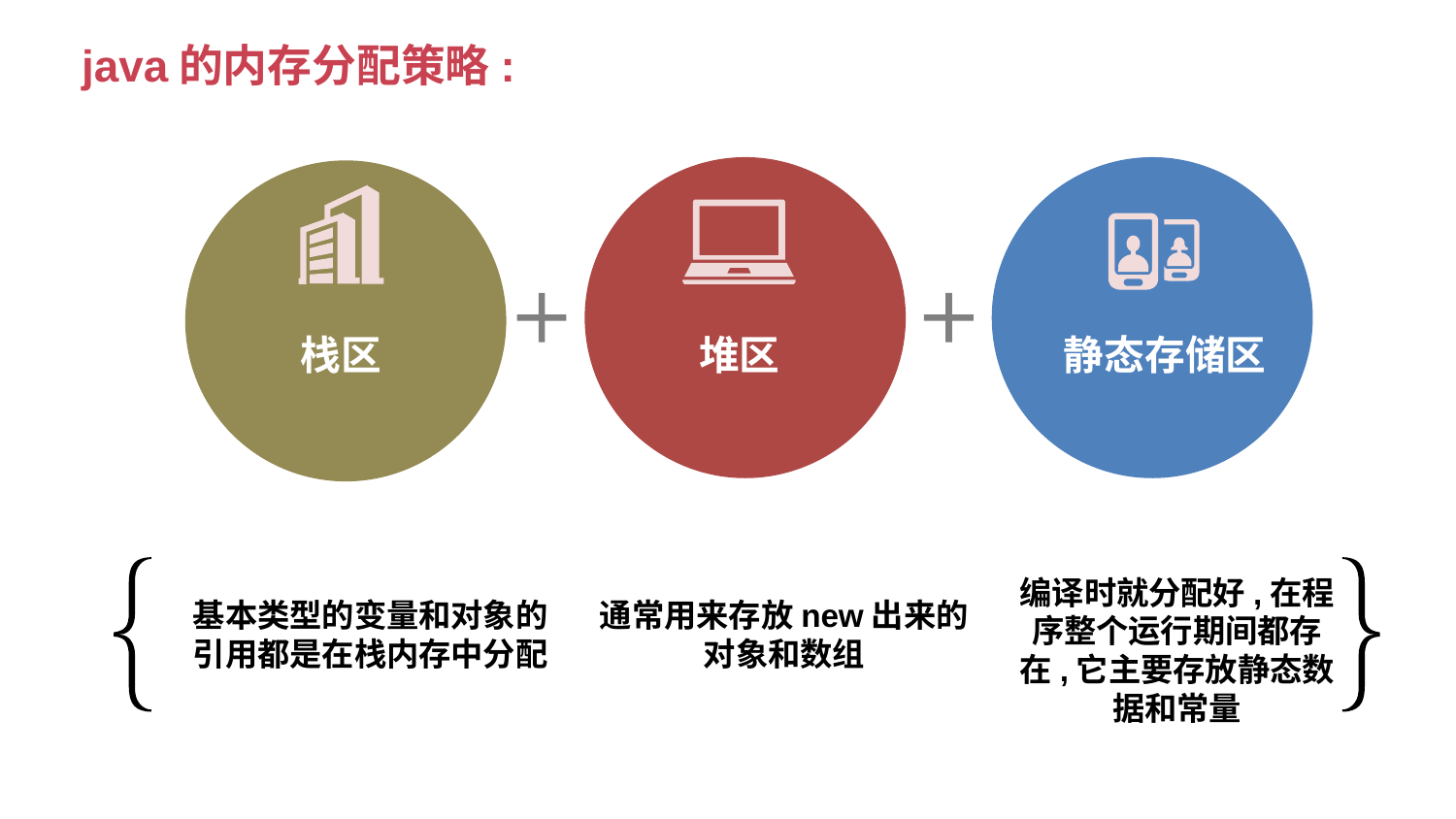

java的内存分配策略:

静态存储区
栈区
堆区

编译时就分配好,在程序整个运行期间都存在,它主要存放静态数据和常量
基本类型的变量和对象的引用都是在栈内存中分配
通常用来存放new出来的对象和数组